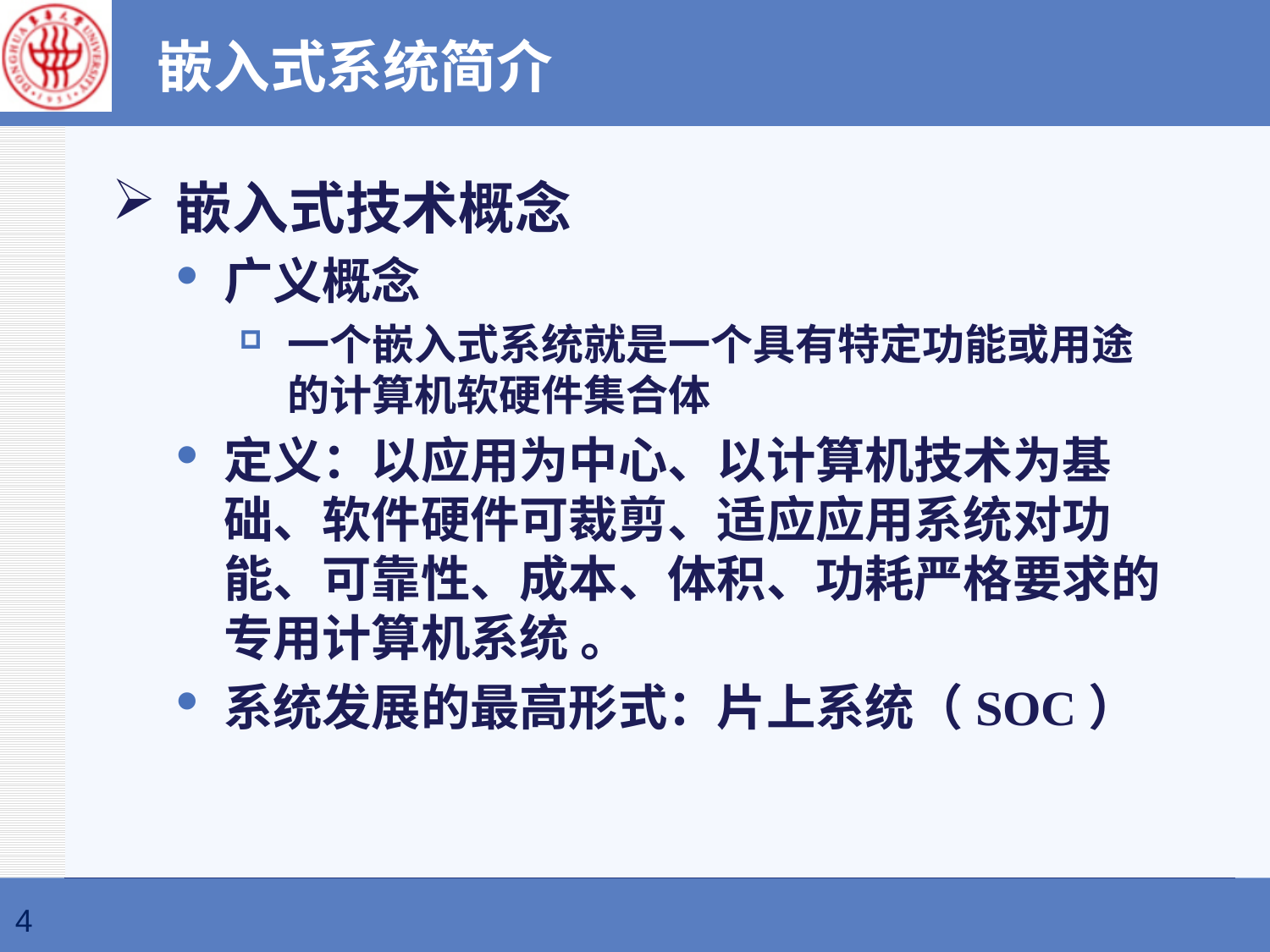

嵌入式系统简介
嵌入式技术概念
广义概念
一个嵌入式系统就是一个具有特定功能或用途的计算机软硬件集合体
定义：以应用为中心、以计算机技术为基础、软件硬件可裁剪、适应应用系统对功能、可靠性、成本、体积、功耗严格要求的专用计算机系统 。
系统发展的最高形式：片上系统（SOC）